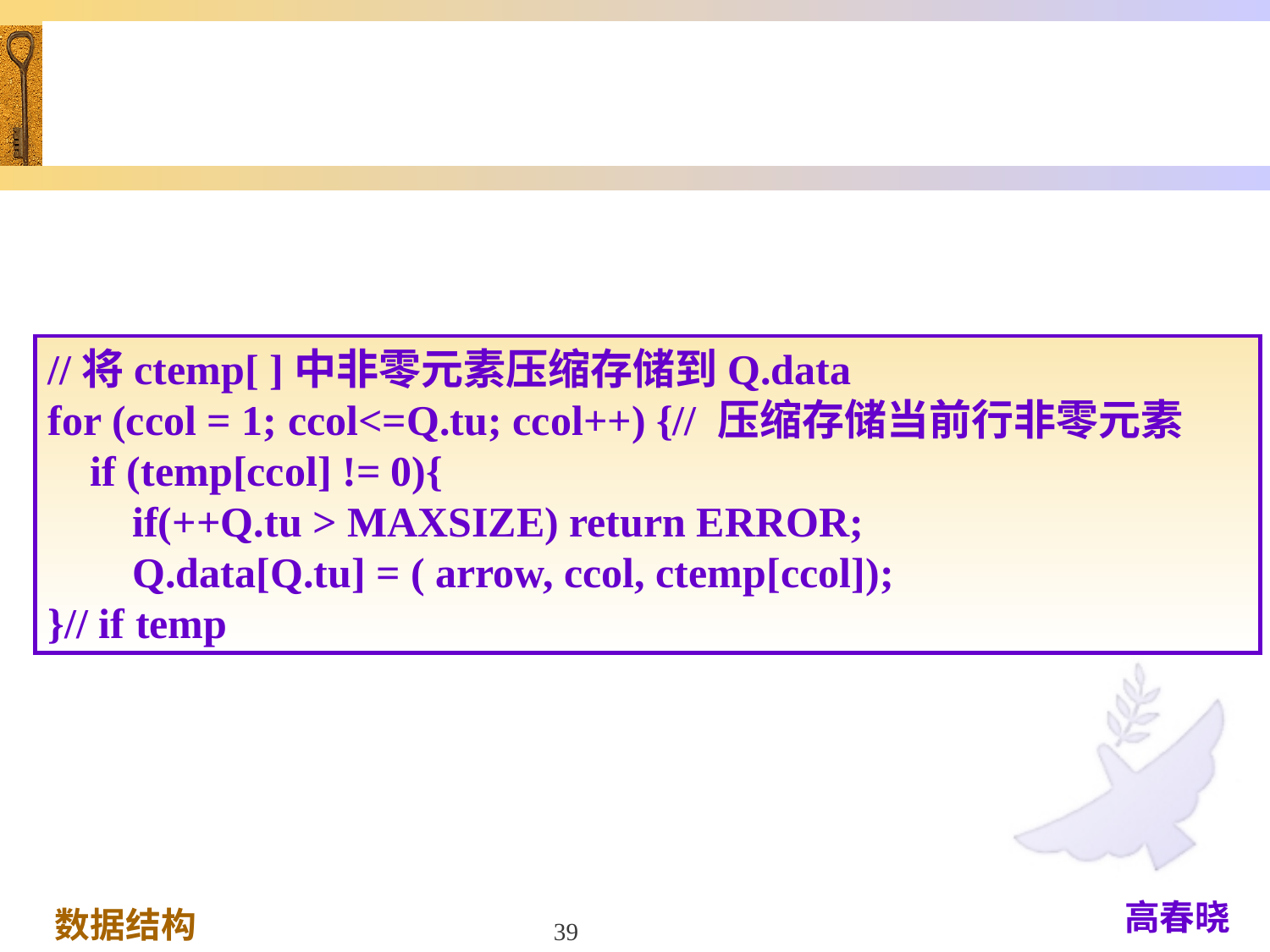

#

//将ctemp[ ]中非零元素压缩存储到Q.data
for (ccol = 1; ccol<=Q.tu; ccol++) {// 压缩存储当前行非零元素
    if (temp[ccol] != 0){
        if(++Q.tu > MAXSIZE) return ERROR;
        Q.data[Q.tu] = ( arrow, ccol, ctemp[ccol]);
}// if temp
39